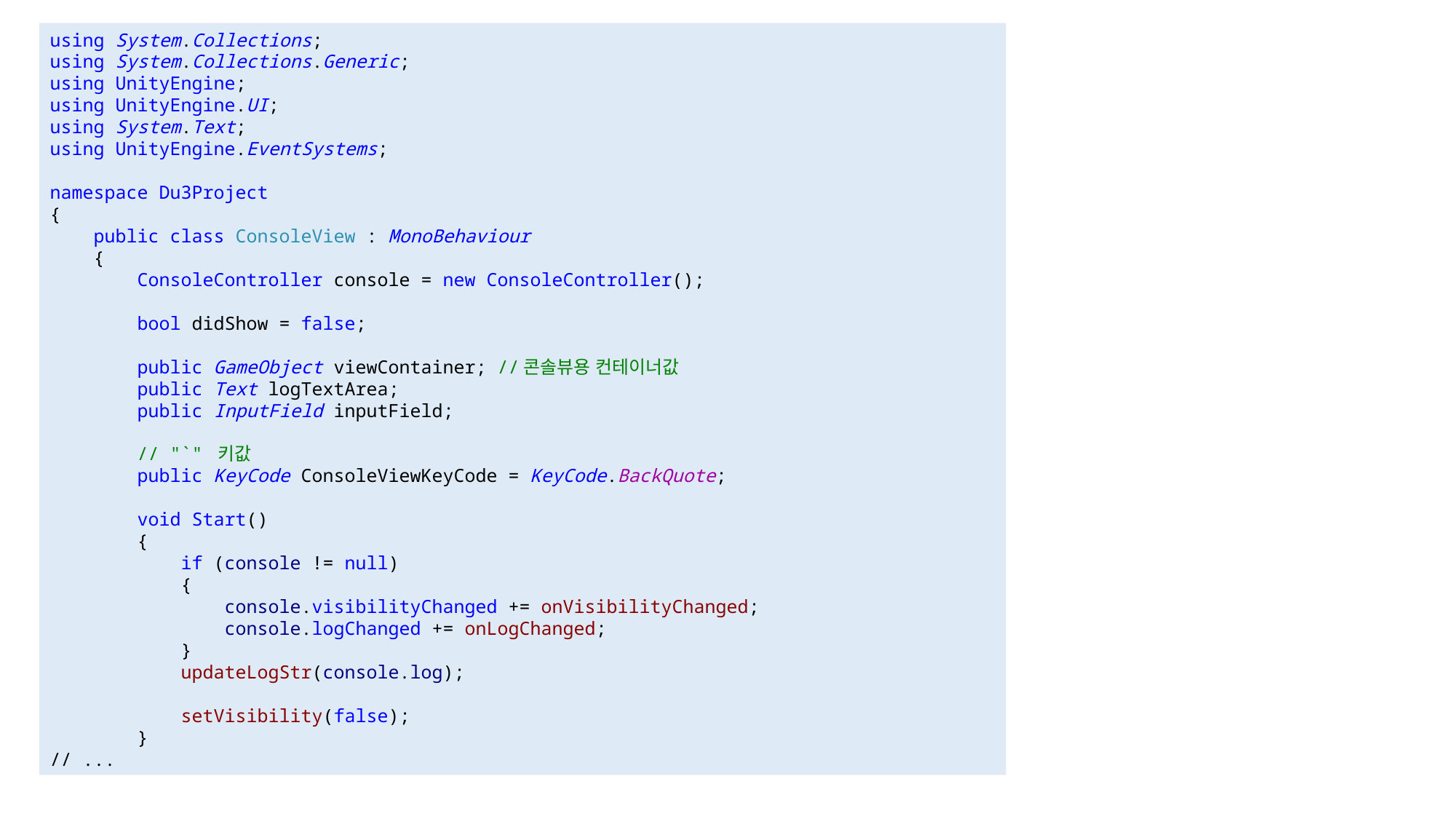

#
using System.Collections;
using System.Collections.Generic;
using UnityEngine;
using UnityEngine.UI;
using System.Text;
using UnityEngine.EventSystems;

namespace Du3Project
{
    public class ConsoleView : MonoBehaviour
    {
        ConsoleController console = new ConsoleController();

        bool didShow = false;

        public GameObject viewContainer; //콘솔뷰용 컨테이너값
        public Text logTextArea;
        public InputField inputField;

        // "`" 키값
        public KeyCode ConsoleViewKeyCode = KeyCode.BackQuote;

        void Start()
        {
            if (console != null)
            {
                console.visibilityChanged += onVisibilityChanged;
                console.logChanged += onLogChanged;
            }
            updateLogStr(console.log);

            setVisibility(false);
        }
// ...